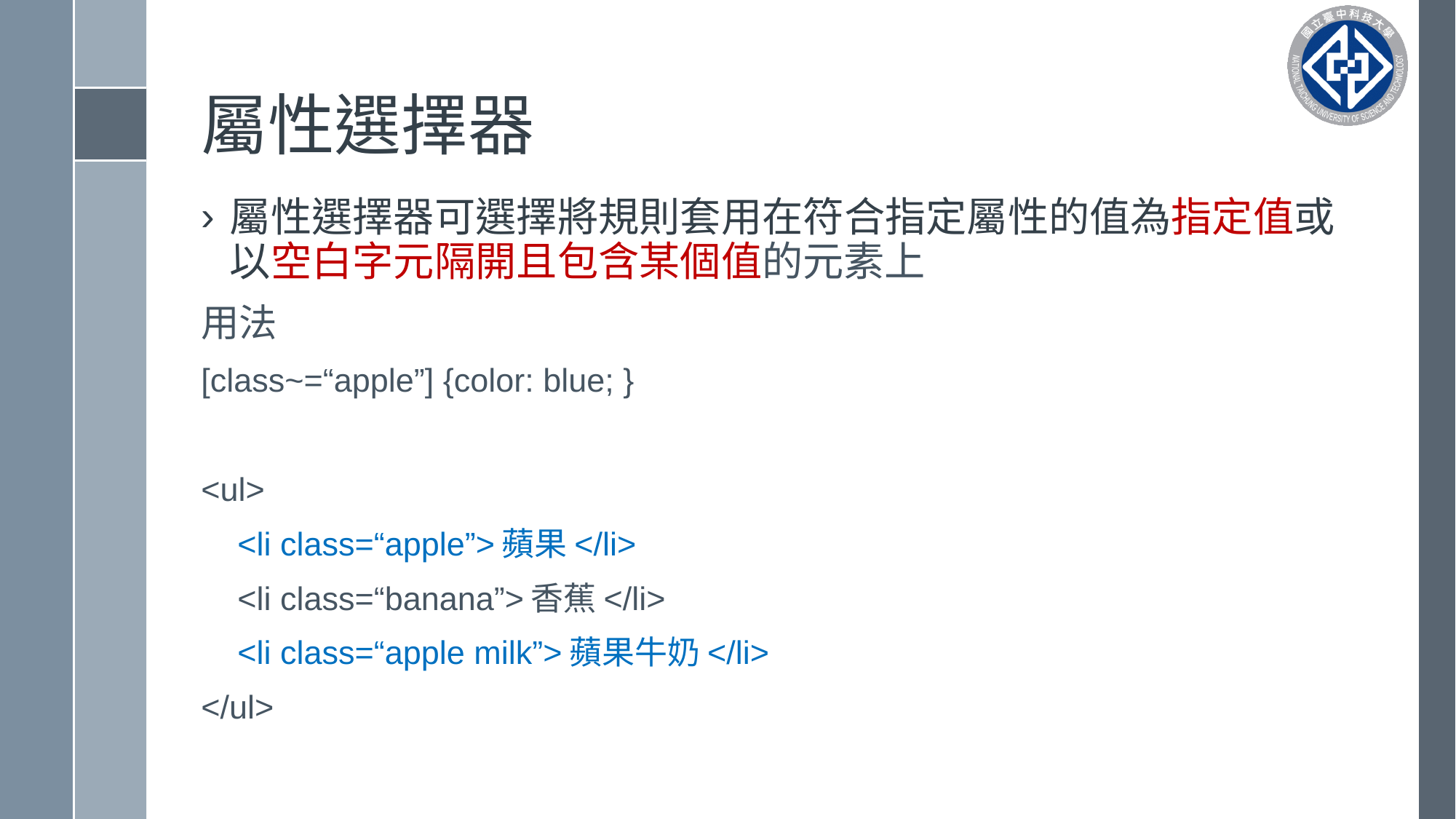

# 屬性選擇器
屬性選擇器可選擇將規則套用在符合指定屬性的值為指定值或以空白字元隔開且包含某個值的元素上
用法
[class~=“apple”] {color: blue; }

<ul>
    <li class=“apple”>蘋果</li>
    <li class=“banana”>香蕉</li>
    <li class=“apple milk”>蘋果牛奶</li>
</ul>